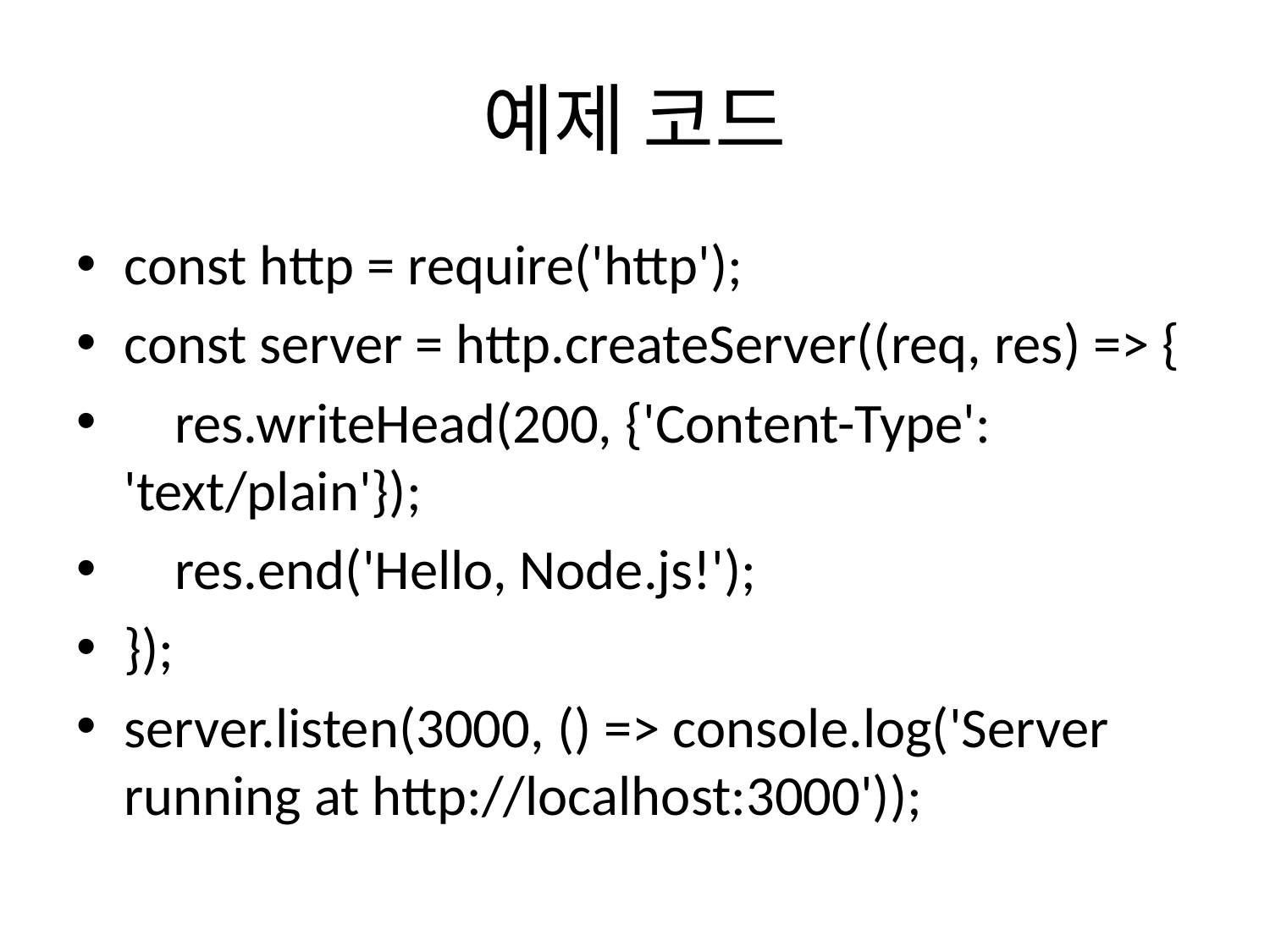

# 예제 코드
const http = require('http');
const server = http.createServer((req, res) => {
    res.writeHead(200, {'Content-Type': 'text/plain'});
    res.end('Hello, Node.js!');
});
server.listen(3000, () => console.log('Server running at http://localhost:3000'));